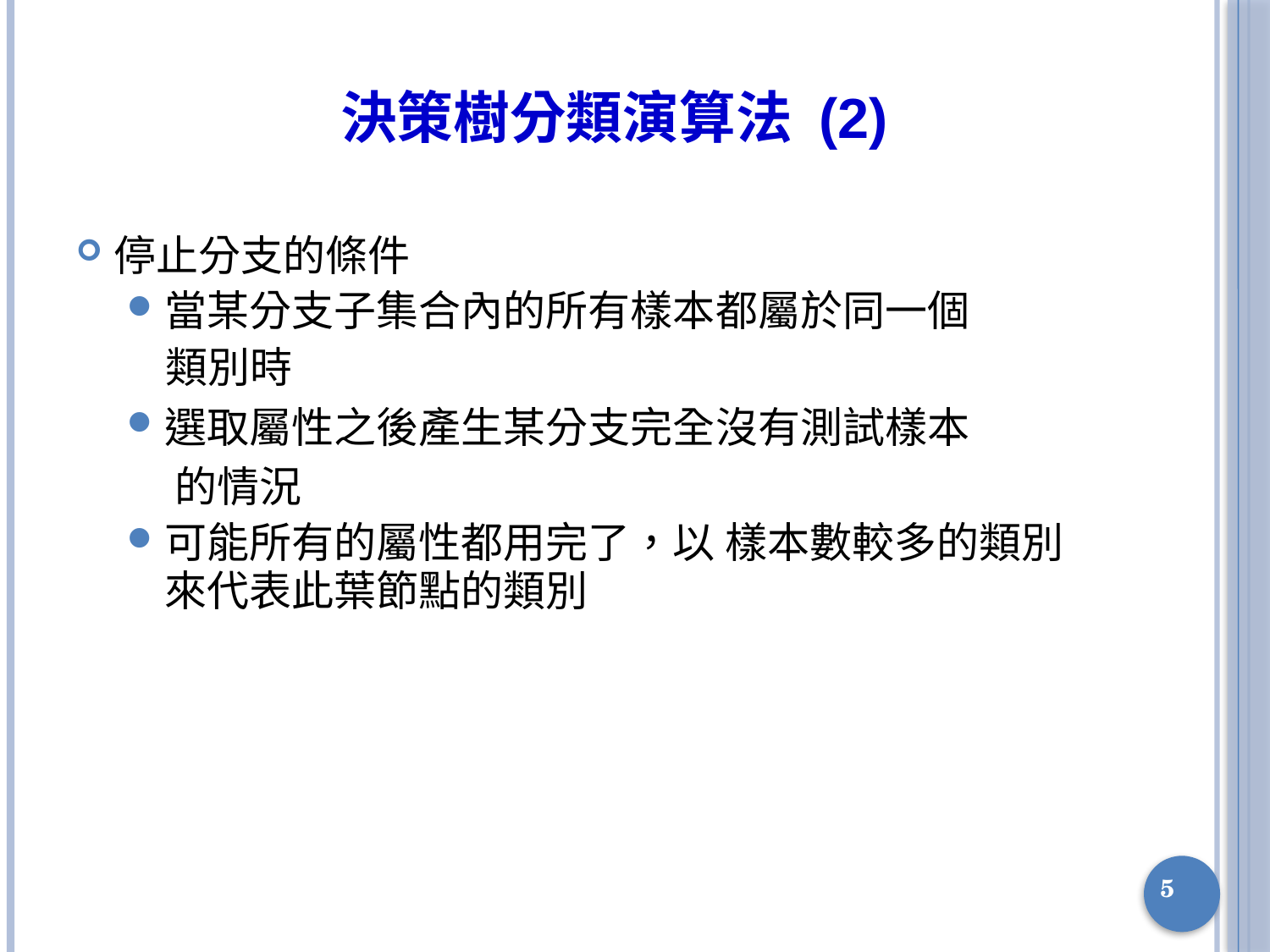

# 決策樹分類演算法 (2)
停止分支的條件
當某分支子集合內的所有樣本都屬於同一個
   類別時
選取屬性之後產生某分支完全沒有測試樣本
    的情況
可能所有的屬性都用完了，以 樣本數較多的類別來代表此葉節點的類別

5